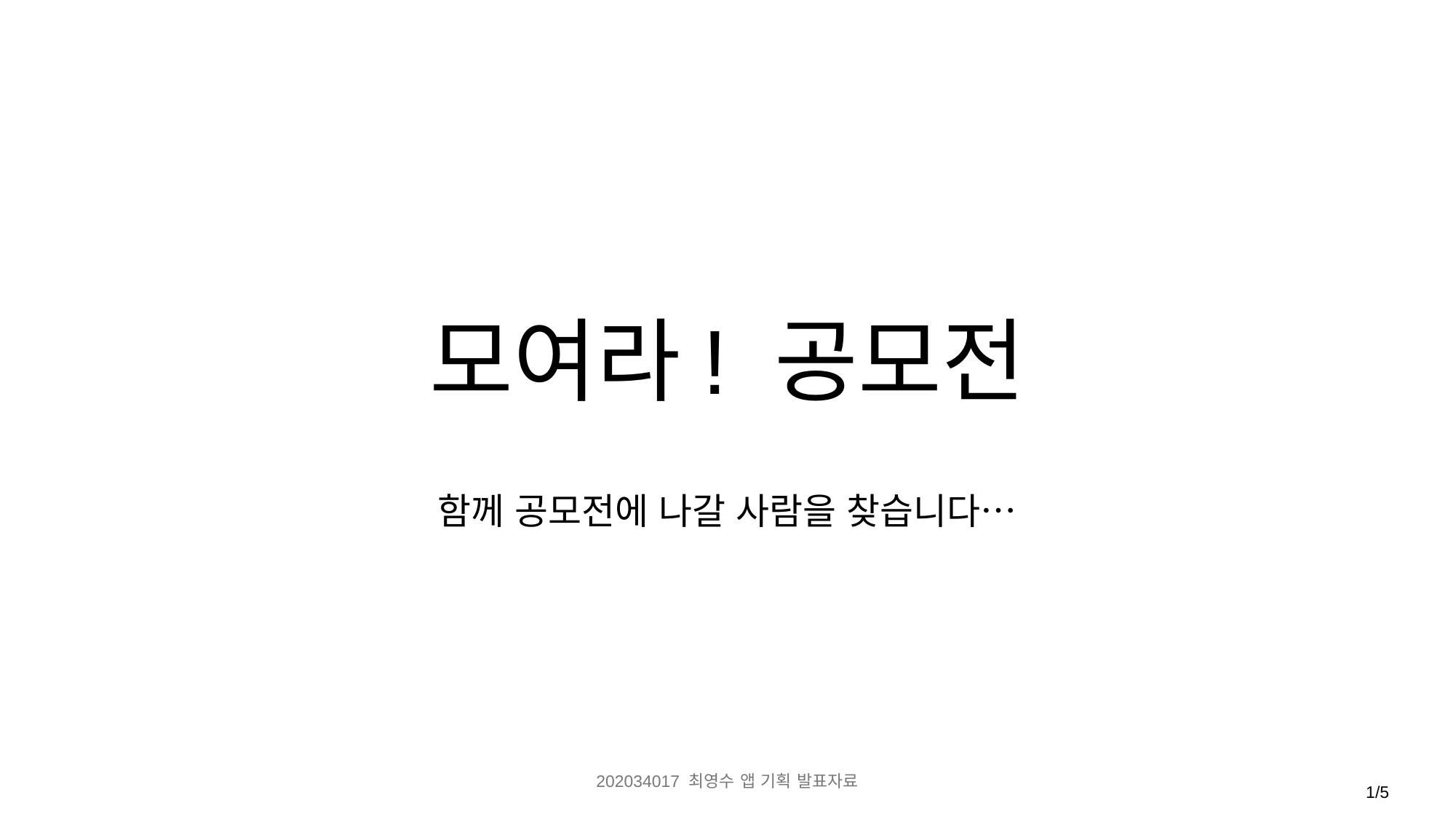

# 모여라! 공모전
함께 공모전에 나갈 사람을 찾습니다…
202034017 최영수 앱 기획 발표자료